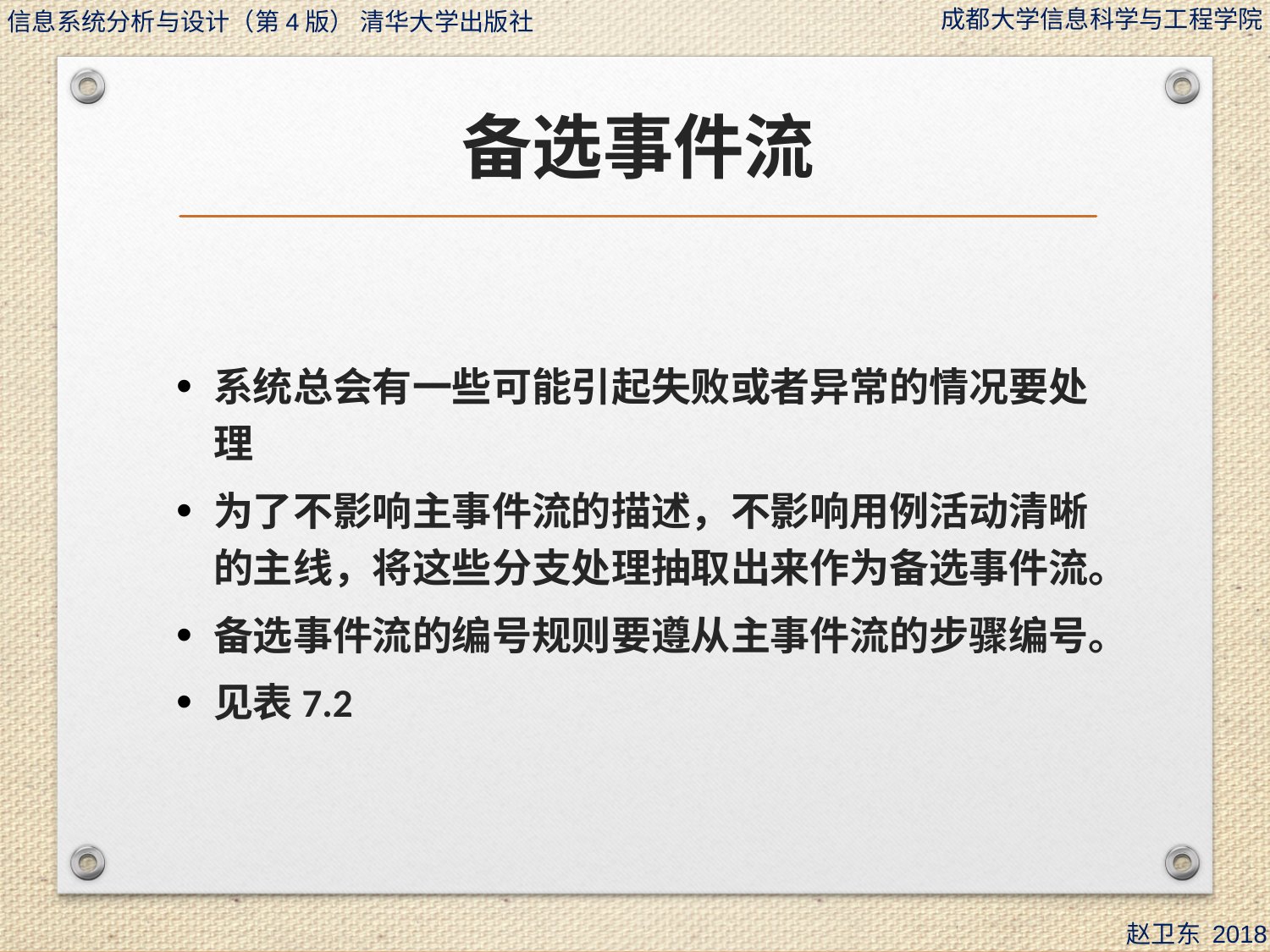

# 备选事件流
系统总会有一些可能引起失败或者异常的情况要处理
为了不影响主事件流的描述，不影响用例活动清晰的主线，将这些分支处理抽取出来作为备选事件流。
备选事件流的编号规则要遵从主事件流的步骤编号。
见表7.2